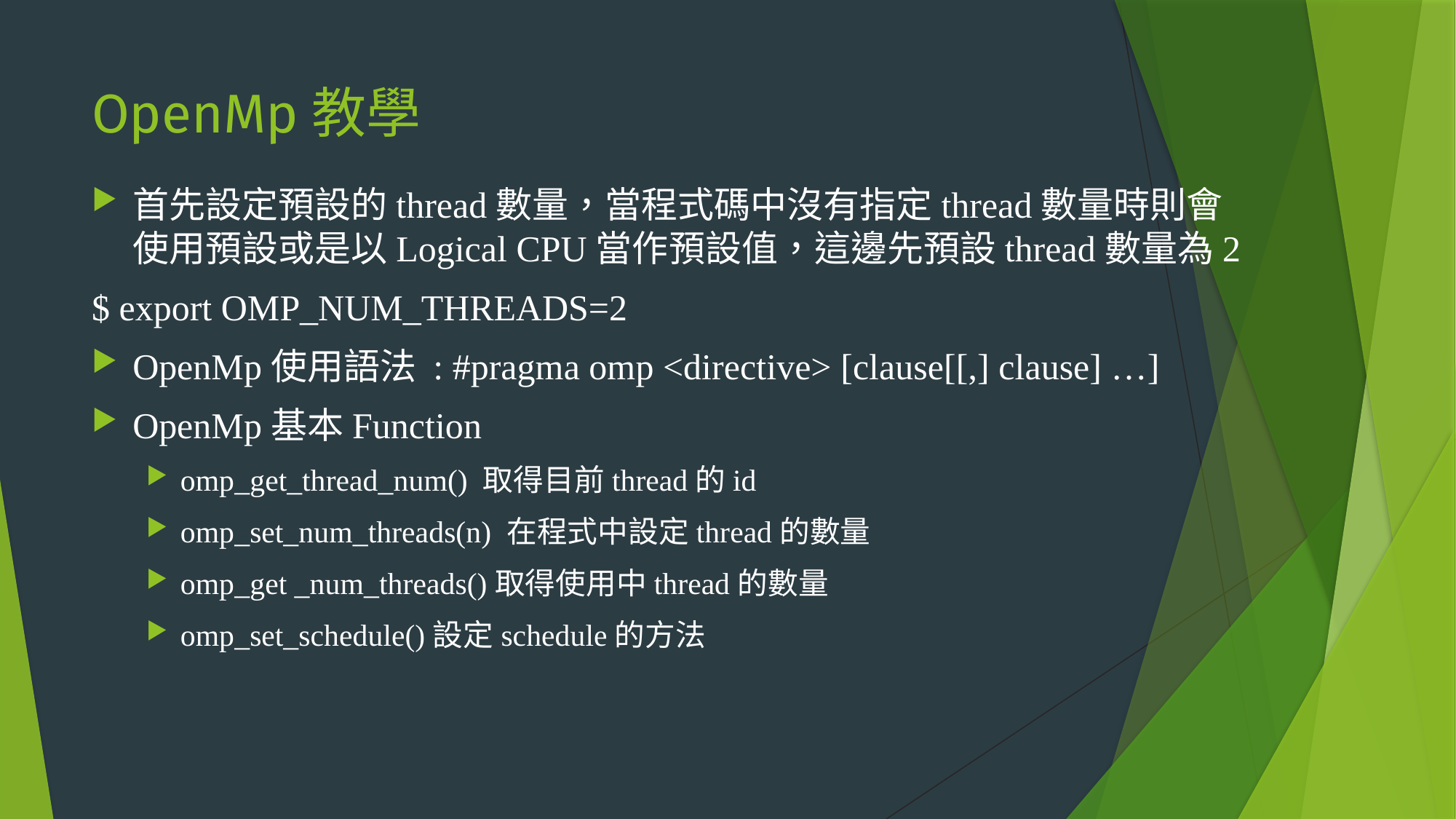

# OpenMp教學

首先設定預設的thread數量，當程式碼中沒有指定thread數量時則會使用預設或是以Logical CPU當作預設值，這邊先預設thread數量為2
$ export OMP_NUM_THREADS=2
OpenMp使用語法 : #pragma omp <directive> [clause[[,] clause] …]
OpenMp基本Function
omp_get_thread_num() 取得目前thread的id
omp_set_num_threads(n) 在程式中設定thread的數量
omp_get _num_threads()取得使用中thread的數量
omp_set_schedule()設定schedule的方法